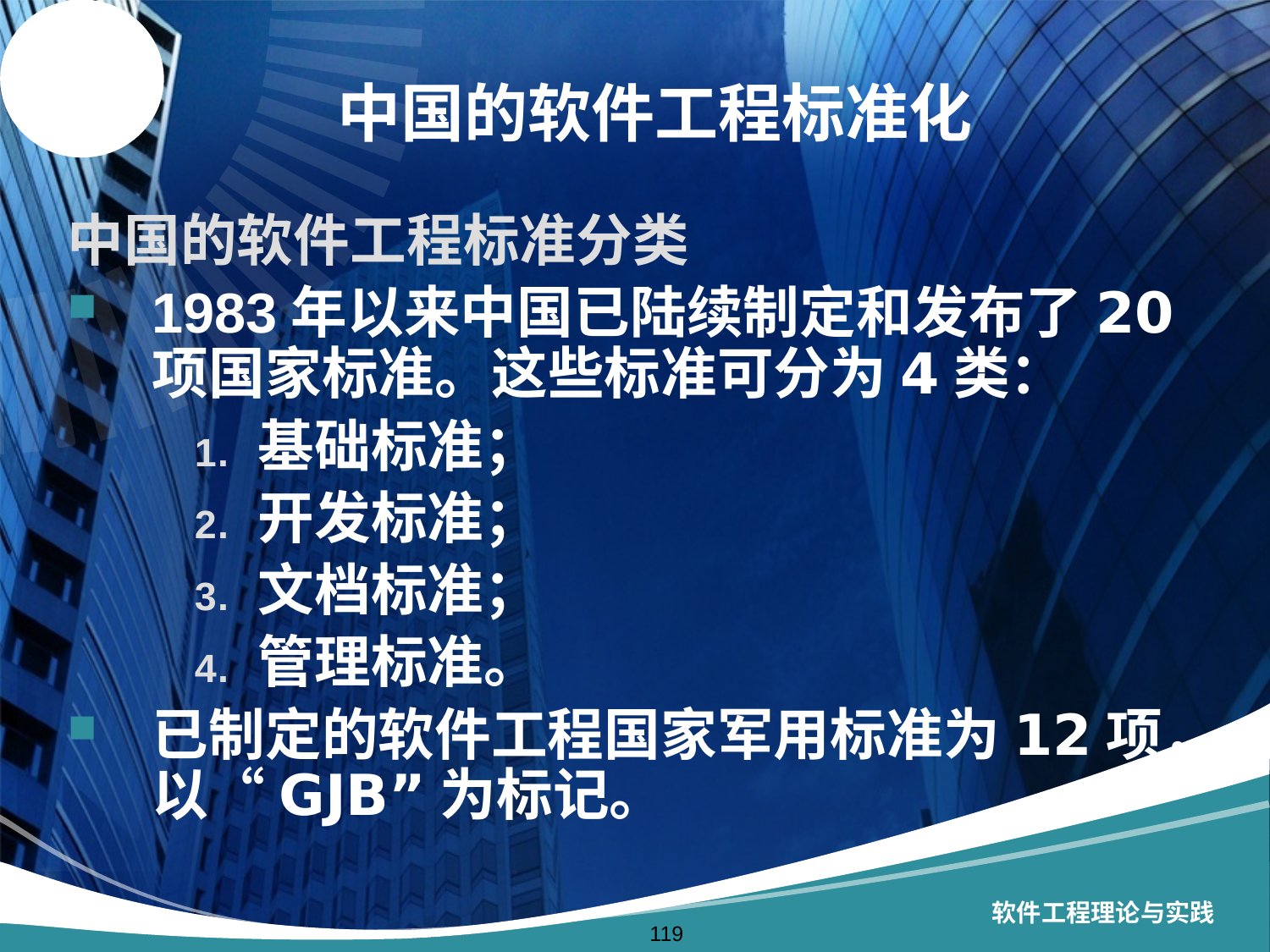

# 中国的软件工程标准化
中国的软件工程标准分类
1983年以来中国已陆续制定和发布了20项国家标准。这些标准可分为4类：
基础标准；
开发标准；
文档标准；
管理标准。
已制定的软件工程国家军用标准为12项，以“GJB”为标记。
软件工程理论与实践
119